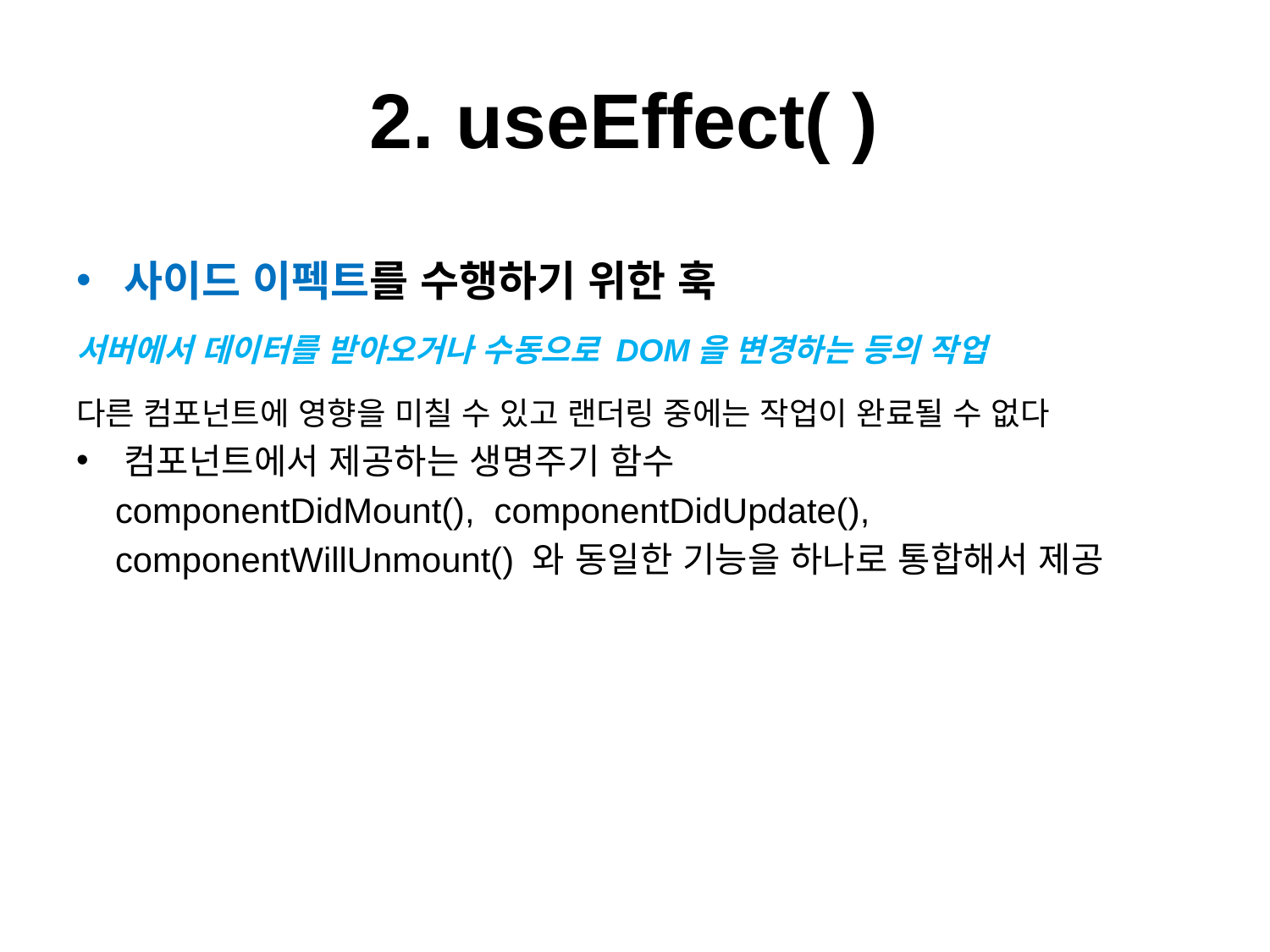

# 2. useEffect( )
사이드 이펙트를 수행하기 위한 훅
서버에서 데이터를 받아오거나 수동으로 DOM을 변경하는 등의 작업
다른 컴포넌트에 영향을 미칠 수 있고 랜더링 중에는 작업이 완료될 수 없다
컴포넌트에서 제공하는 생명주기 함수
    componentDidMount(),  componentDidUpdate(),
    componentWillUnmount() 와 동일한 기능을 하나로 통합해서 제공